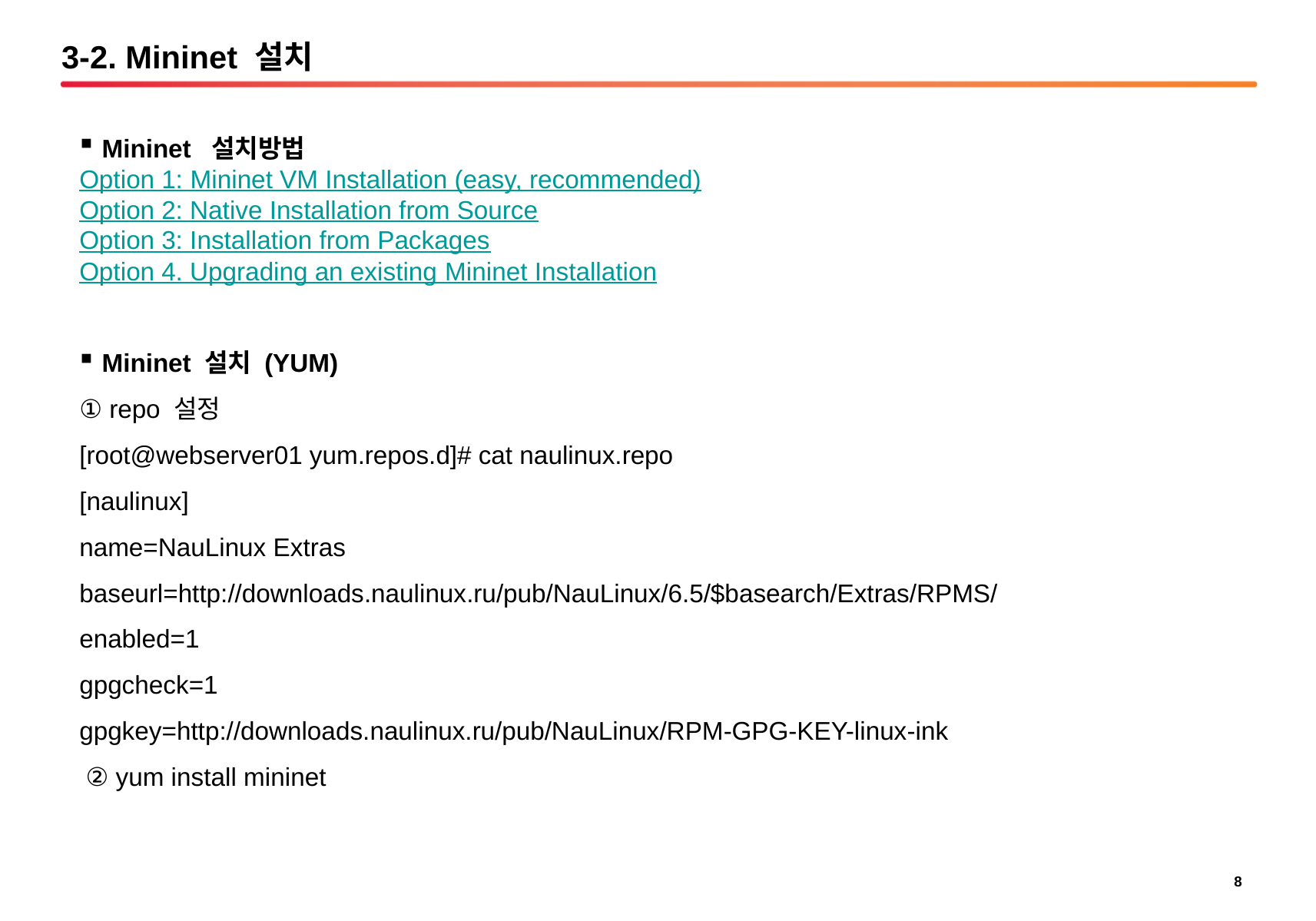

# 3-2. Mininet 설치
Mininet  설치방법
Option 1: Mininet VM Installation (easy, recommended)
Option 2: Native Installation from Source
Option 3: Installation from Packages
Option 4. Upgrading an existing Mininet Installation

Mininet 설치 (YUM)
① repo 설정
[root@webserver01 yum.repos.d]# cat naulinux.repo
[naulinux]
name=NauLinux Extras
baseurl=http://downloads.naulinux.ru/pub/NauLinux/6.5/$basearch/Extras/RPMS/
enabled=1
gpgcheck=1
gpgkey=http://downloads.naulinux.ru/pub/NauLinux/RPM-GPG-KEY-linux-ink
 ② yum install mininet